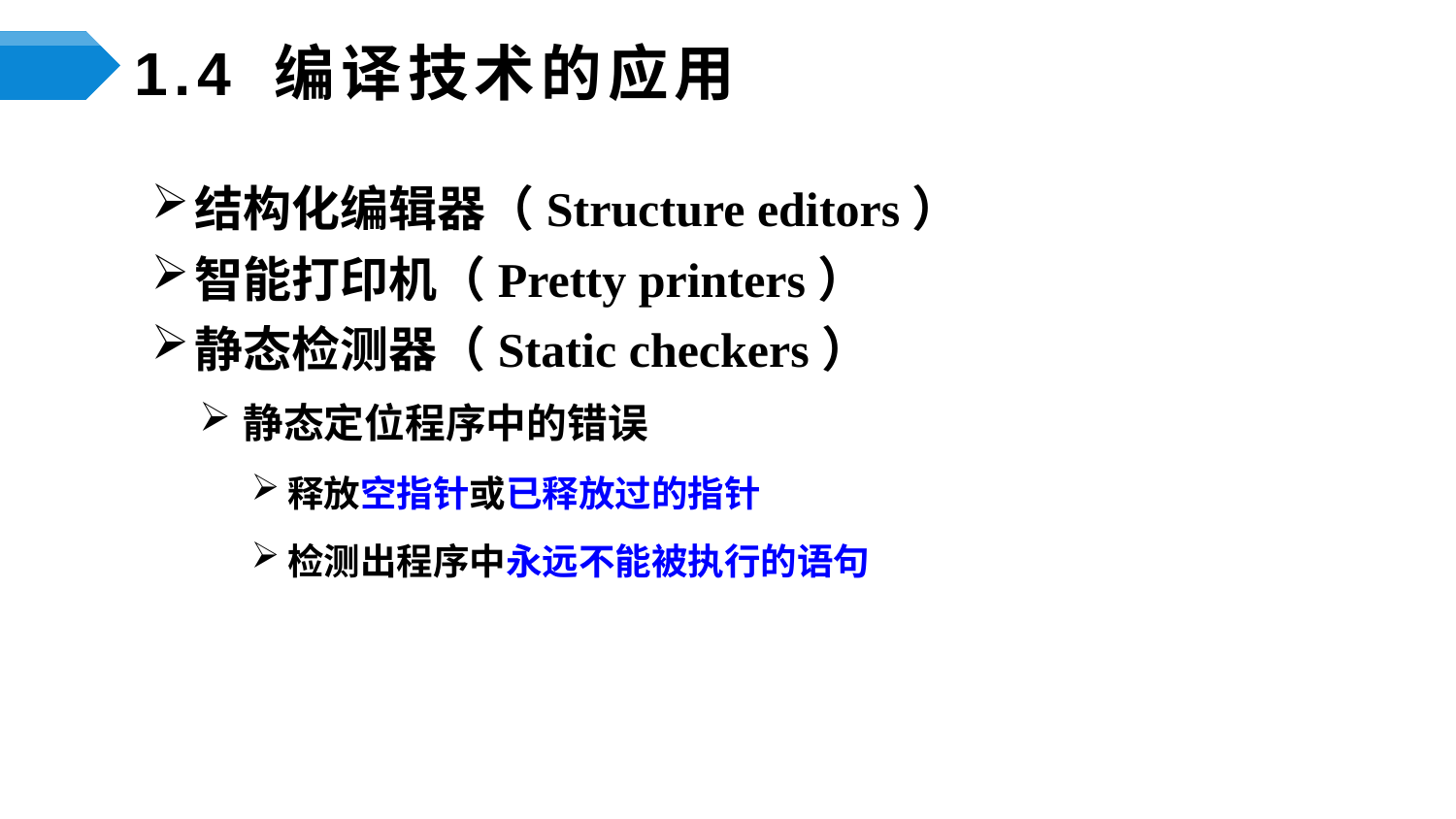

# 1.4 编译技术的应用
结构化编辑器（Structure editors）
智能打印机（Pretty printers）
静态检测器（Static checkers）
静态定位程序中的错误
释放空指针或已释放过的指针
检测出程序中永远不能被执行的语句